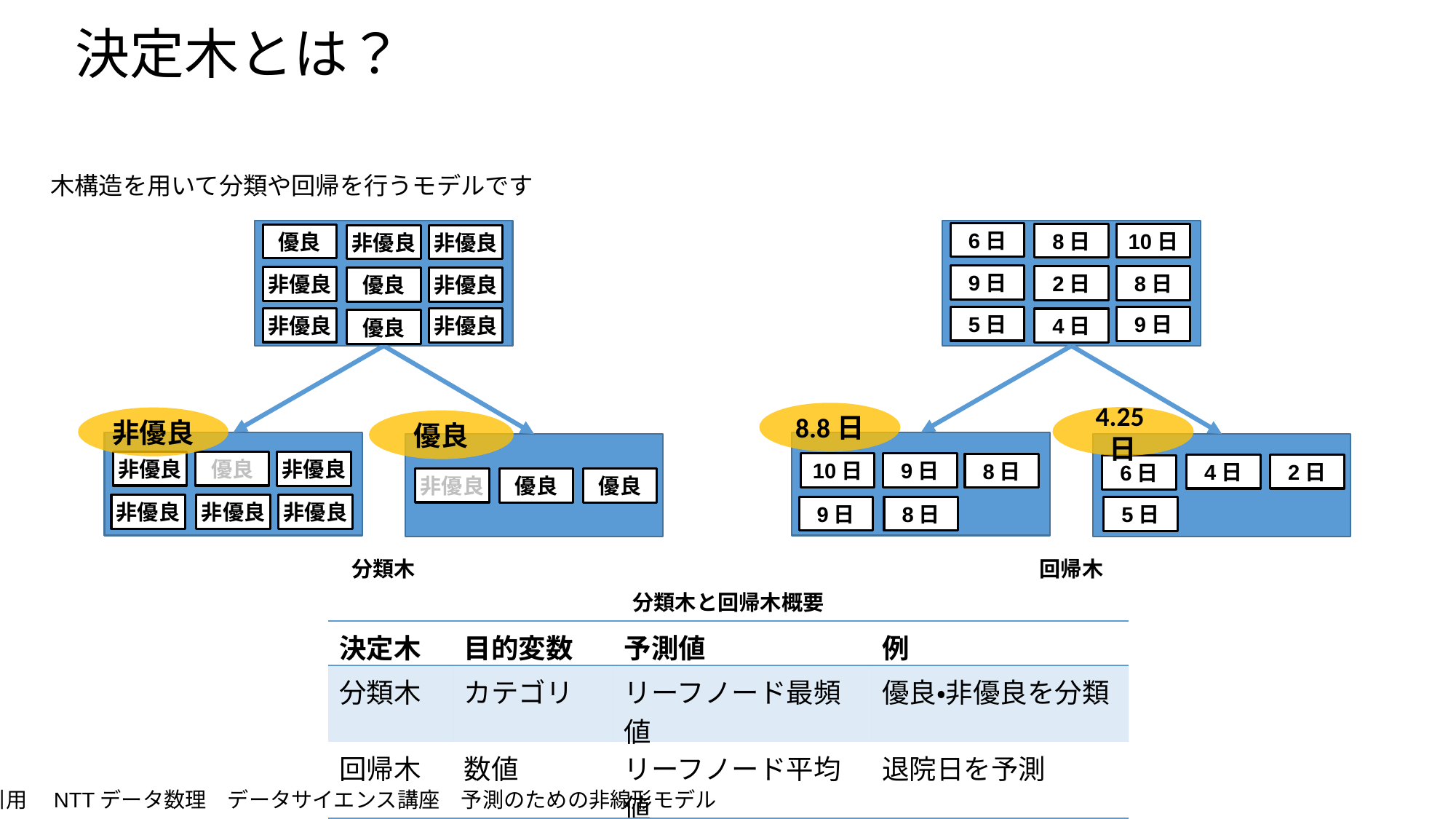

決定木とは？
木構造を用いて分類や回帰を行うモデルです

6日
8日
10日
優良
非優良
非優良
9日
8日
2日
非優良
非優良
優良
5日
9日
非優良
非優良
4日
優良
8.8日
4.25日
非優良
優良

非優良
優良
非優良
10日
9日
8日
4日
2日
6日
非優良
優良
優良
非優良
非優良
非優良
9日
8日
5日
分類木
回帰木
分類木と回帰木概要
| 決定木 | 目的変数 | 予測値 | 例 |
| --- | --- | --- | --- |
| 分類木 | カテゴリ | リーフノード最頻値 | 優良・非優良を分類 |
| 回帰木 | 数値 | リーフノード平均値 | 退院日を予測 |
引用　NTTデータ数理　データサイエンス講座　予測のための非線形モデル